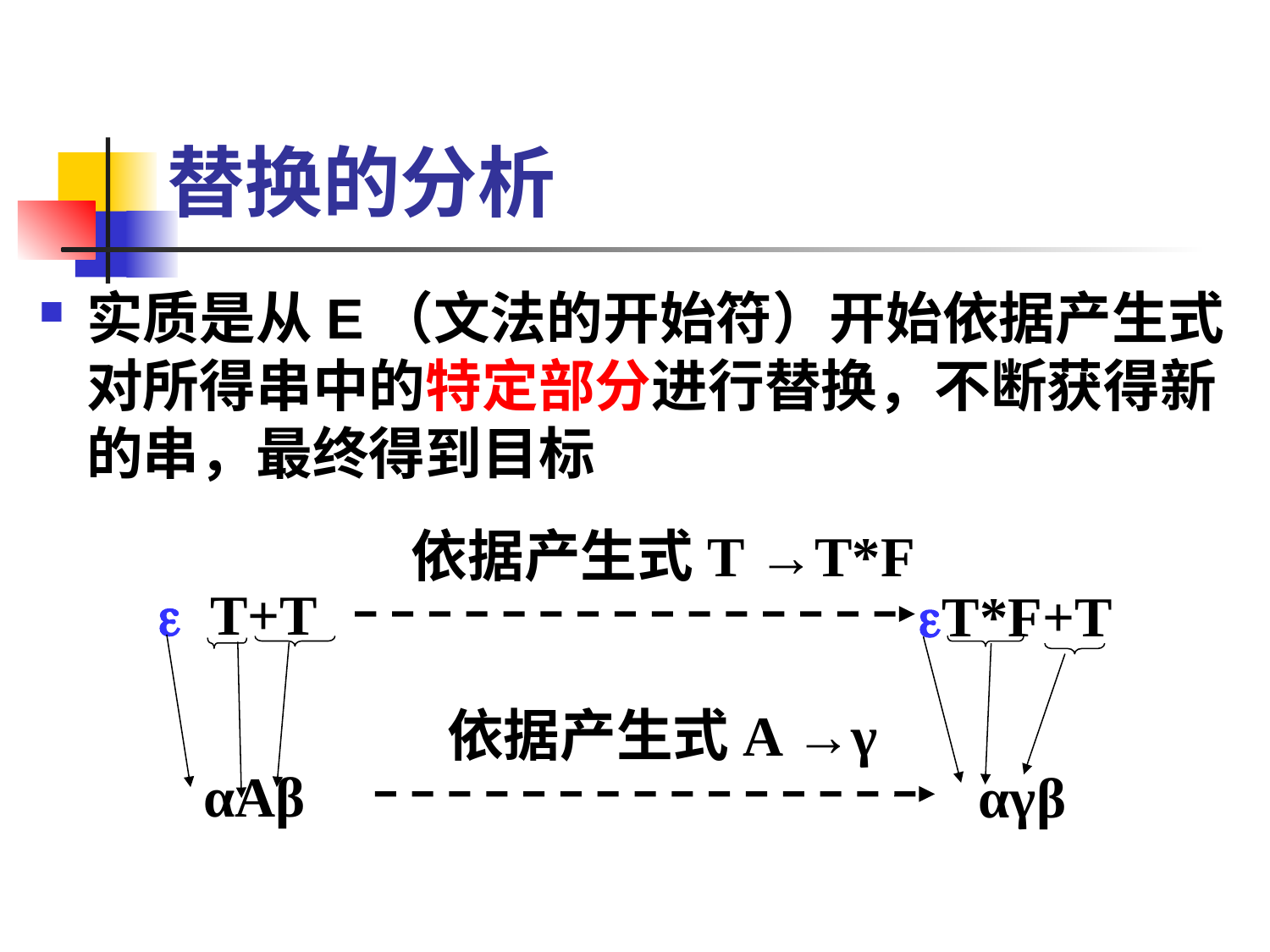

# 替换的分析
实质是从E（文法的开始符）开始依据产生式对所得串中的特定部分进行替换，不断获得新的串，最终得到目标
依据产生式T →T*F
ε  T+T
εT*F+T

依据产生式A →γ
αAβ
αγβ